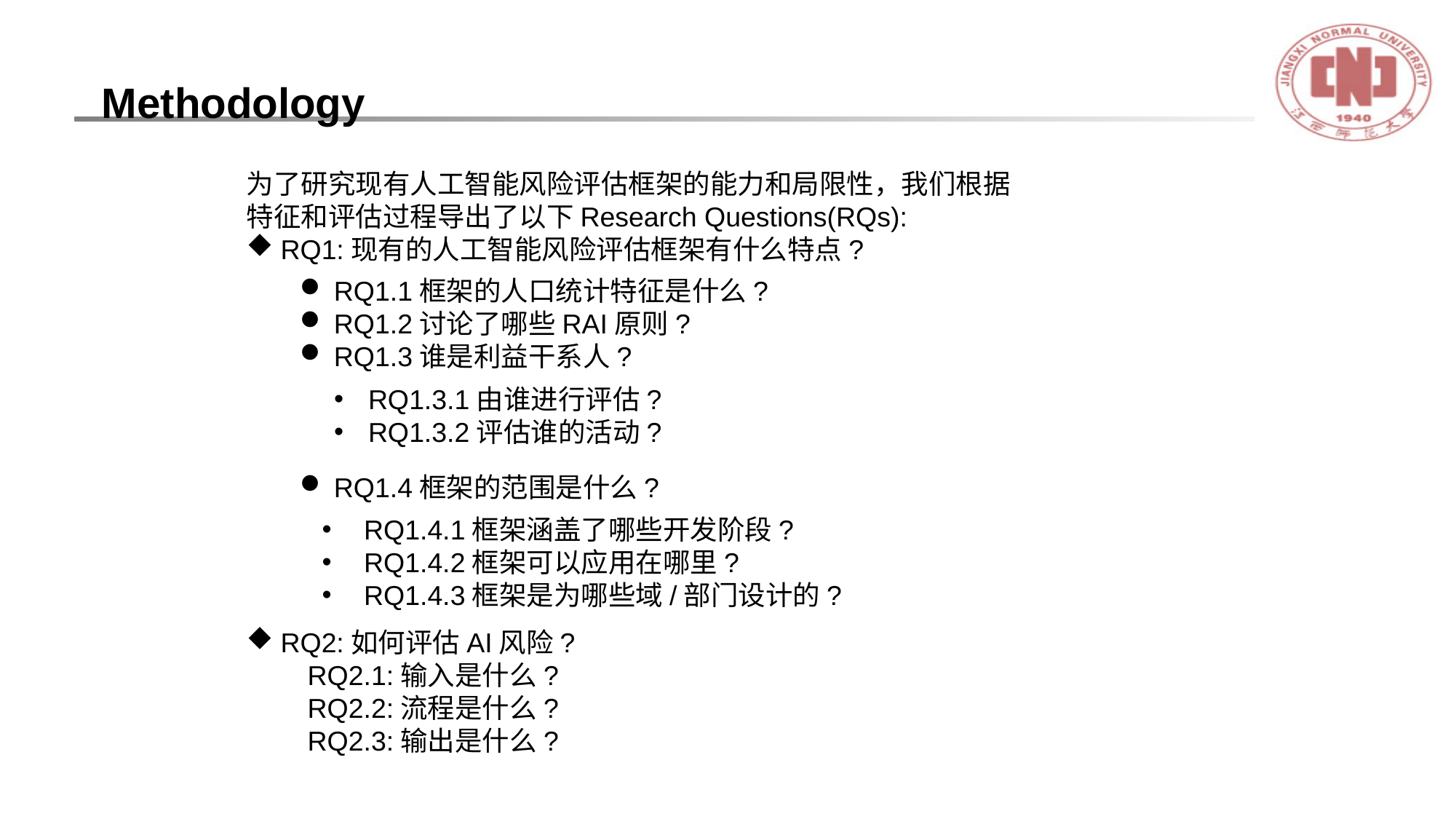

Methodology
为了研究现有人工智能风险评估框架的能力和局限性，我们根据特征和评估过程导出了以下Research Questions(RQs):
RQ1:现有的人工智能风险评估框架有什么特点?

RQ2:如何评估AI风险?
        RQ2.1:输入是什么?
        RQ2.2:流程是什么?
        RQ2.3:输出是什么?
RQ1.1框架的人口统计特征是什么?
RQ1.2讨论了哪些RAI原则?
RQ1.3谁是利益干系人?

RQ1.4框架的范围是什么?
RQ1.3.1由谁进行评估?
RQ1.3.2评估谁的活动?
 RQ1.4.1框架涵盖了哪些开发阶段?
 RQ1.4.2框架可以应用在哪里?
 RQ1.4.3框架是为哪些域/部门设计的?